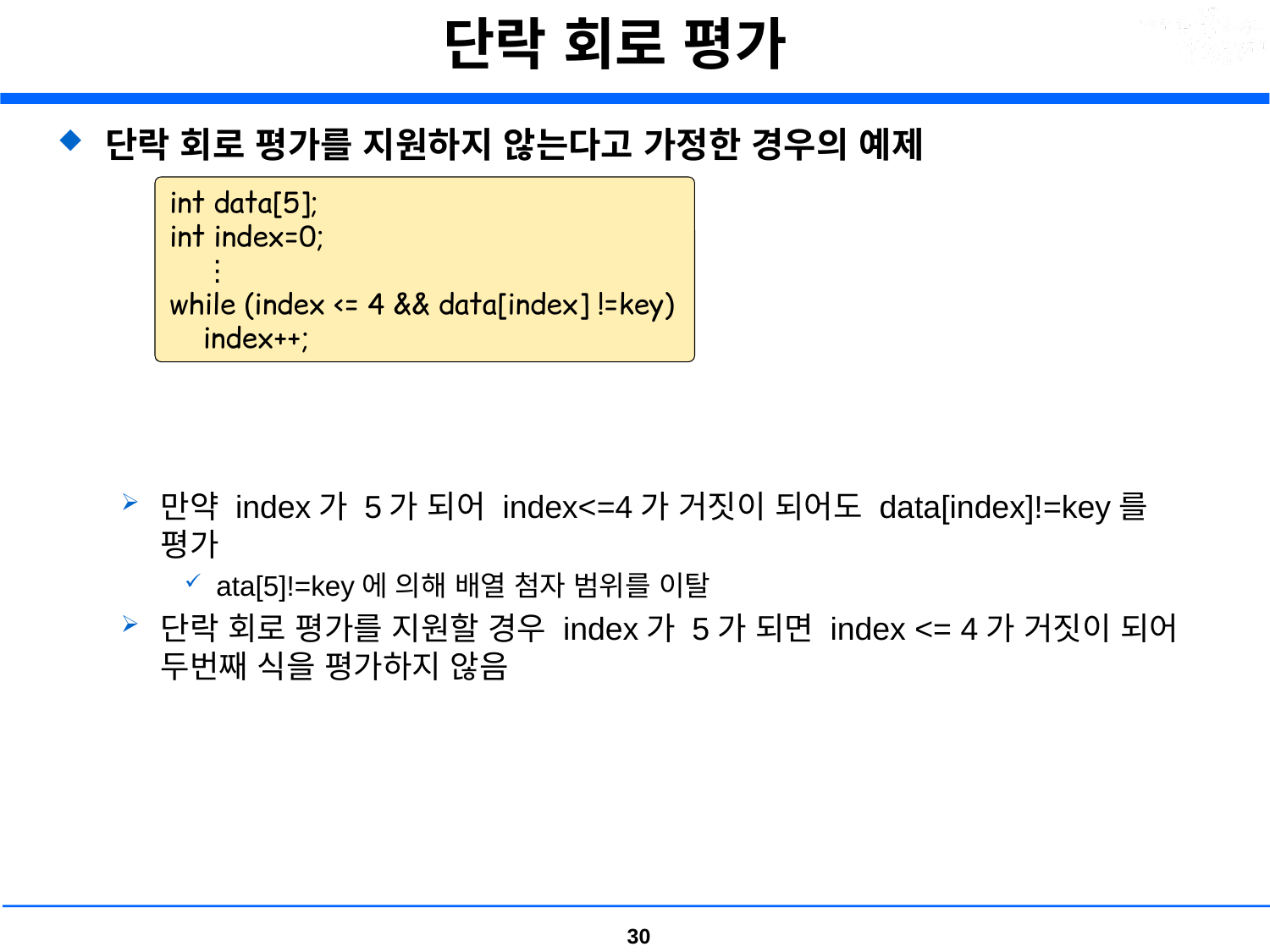

# 단락 회로 평가
단락 회로 평가를 지원하지 않는다고 가정한 경우의 예제

만약 index가 5가 되어 index<=4가 거짓이 되어도 data[index]!=key를 평가
ata[5]!=key에 의해 배열 첨자 범위를 이탈
단락 회로 평가를 지원할 경우 index가 5가 되면 index <= 4가 거짓이 되어 두번째 식을 평가하지 않음

int data[5];
int index=0;
    ⋮
while (index <= 4 && data[index] !=key)
    index++;